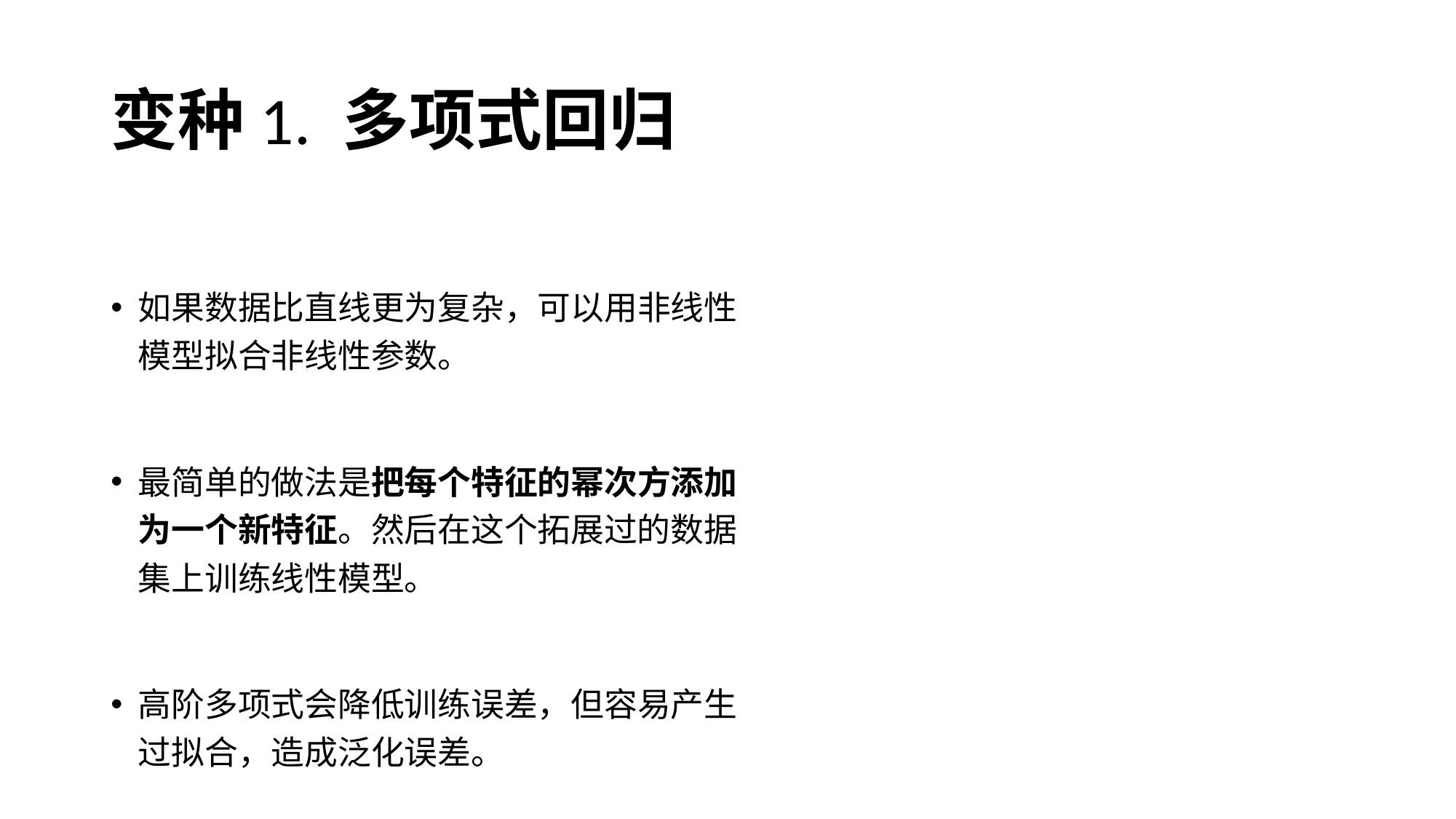

# 变种1. 多项式回归

如果数据比直线更为复杂，可以用非线性模型拟合非线性参数。

最简单的做法是把每个特征的幂次方添加为一个新特征。然后在这个拓展过的数据集上训练线性模型。

高阶多项式会降低训练误差，但容易产生过拟合，造成泛化误差。